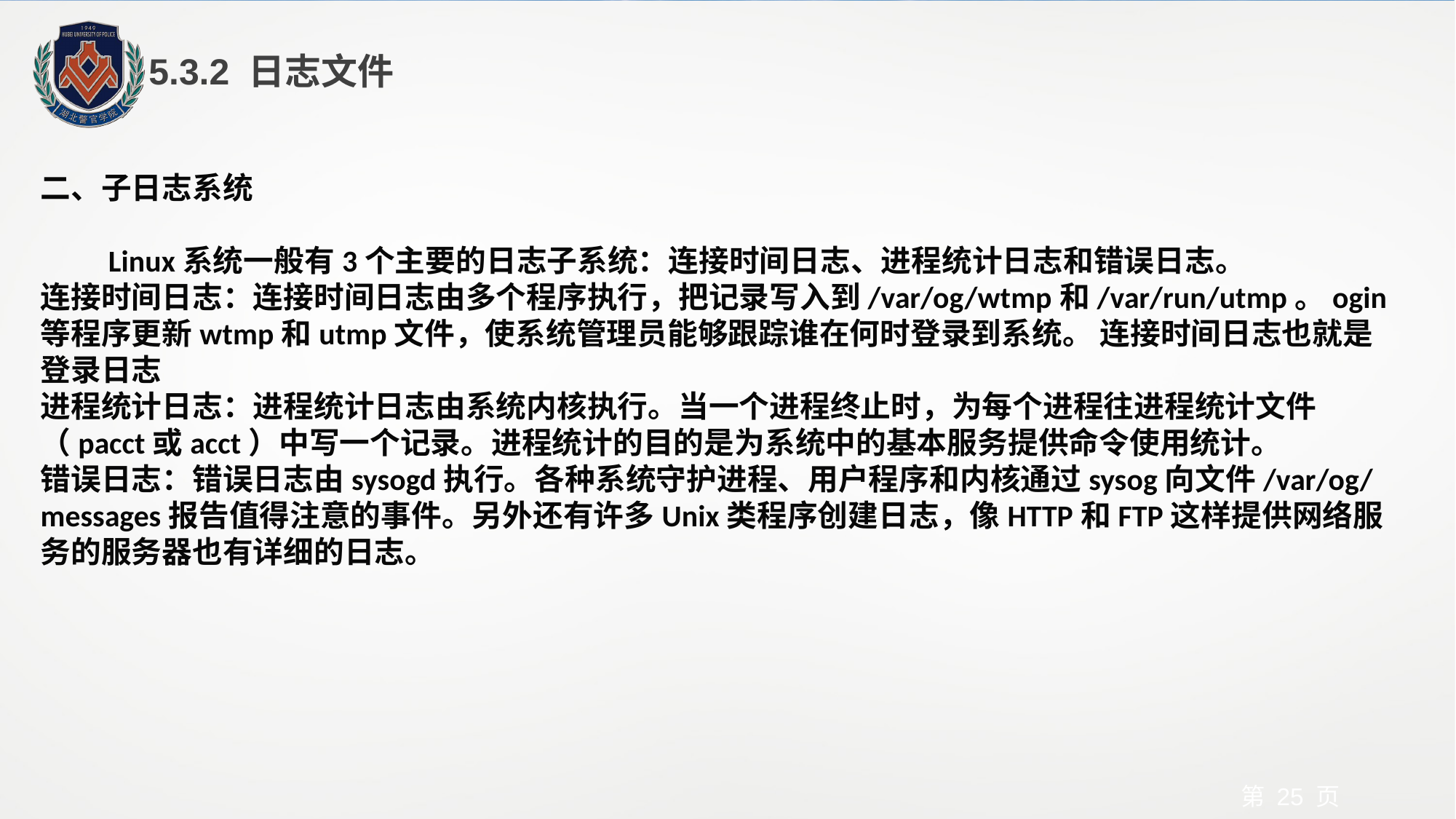

5.3.2 日志文件
二、子日志系统

　　Linux系统一般有3个主要的日志子系统：连接时间日志、进程统计日志和错误日志。
连接时间日志：连接时间日志由多个程序执行，把记录写入到/var/og/wtmp和/var/run/utmp。ogin等程序更新wtmp和utmp文件，使系统管理员能够跟踪谁在何时登录到系统。 连接时间日志也就是登录日志
进程统计日志：进程统计日志由系统内核执行。当一个进程终止时，为每个进程往进程统计文件（pacct或acct）中写一个记录。进程统计的目的是为系统中的基本服务提供命令使用统计。
错误日志：错误日志由sysogd执行。各种系统守护进程、用户程序和内核通过sysog向文件/var/og/messages报告值得注意的事件。另外还有许多Unix类程序创建日志，像HTTP和FTP这样提供网络服务的服务器也有详细的日志。